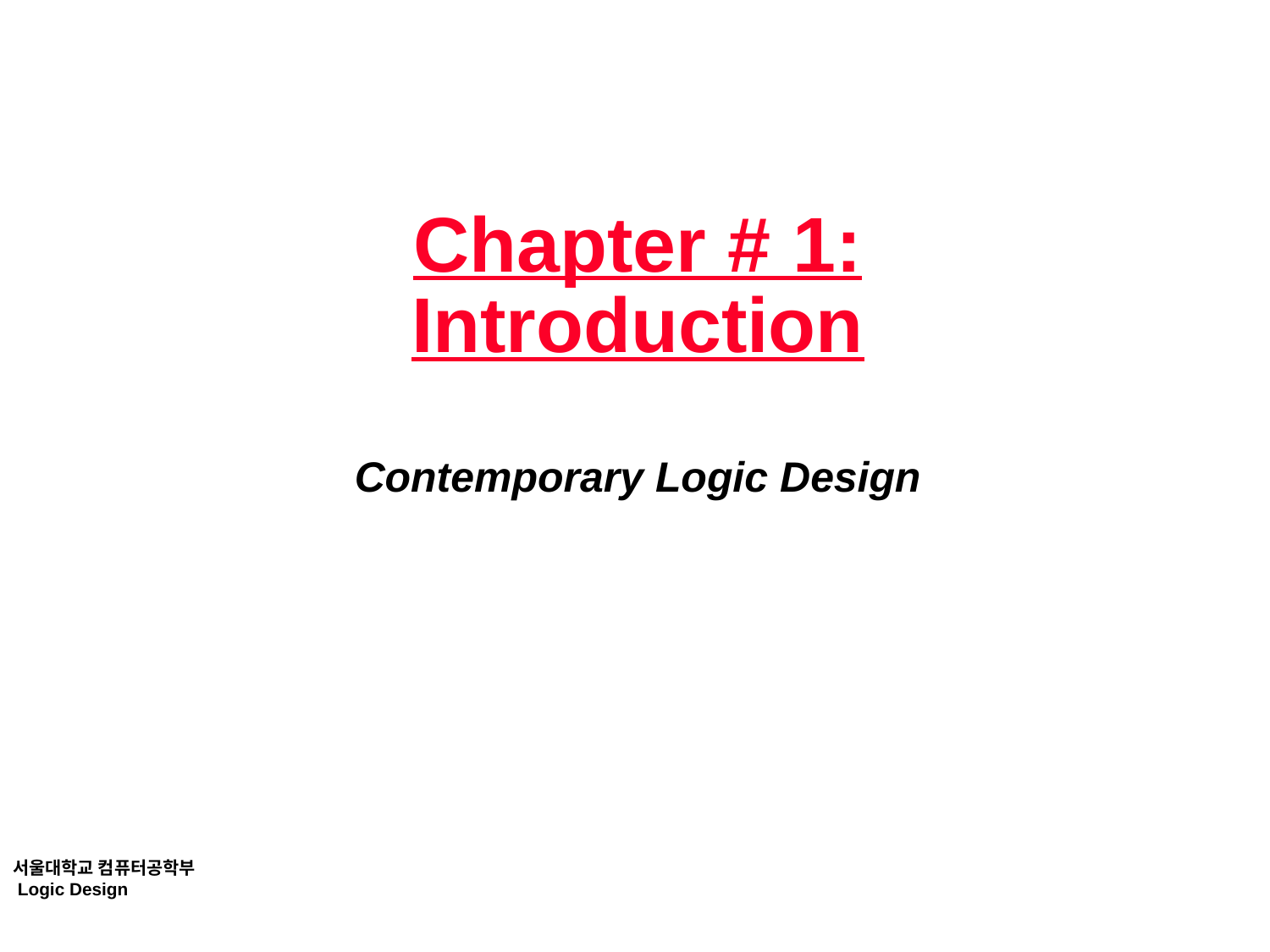

# Chapter # 1: Introduction Contemporary Logic Design
서울대학교 컴퓨터공학부
 Logic Design                                                                                                                                                                                                               Chap1.1